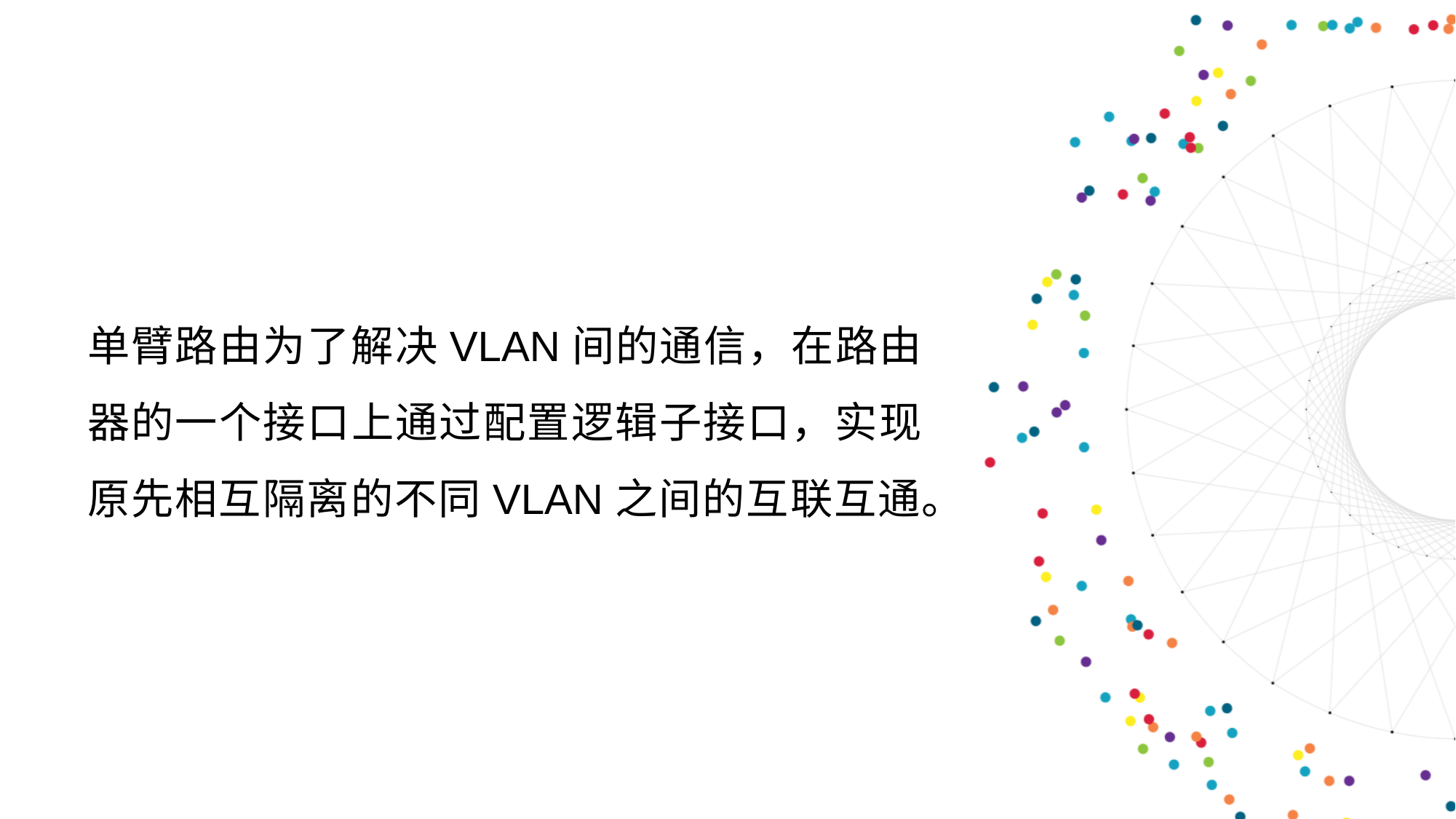

单臂路由为了解决VLAN间的通信，在路由器的一个接口上通过配置逻辑子接口，实现原先相互隔离的不同VLAN之间的互联互通。